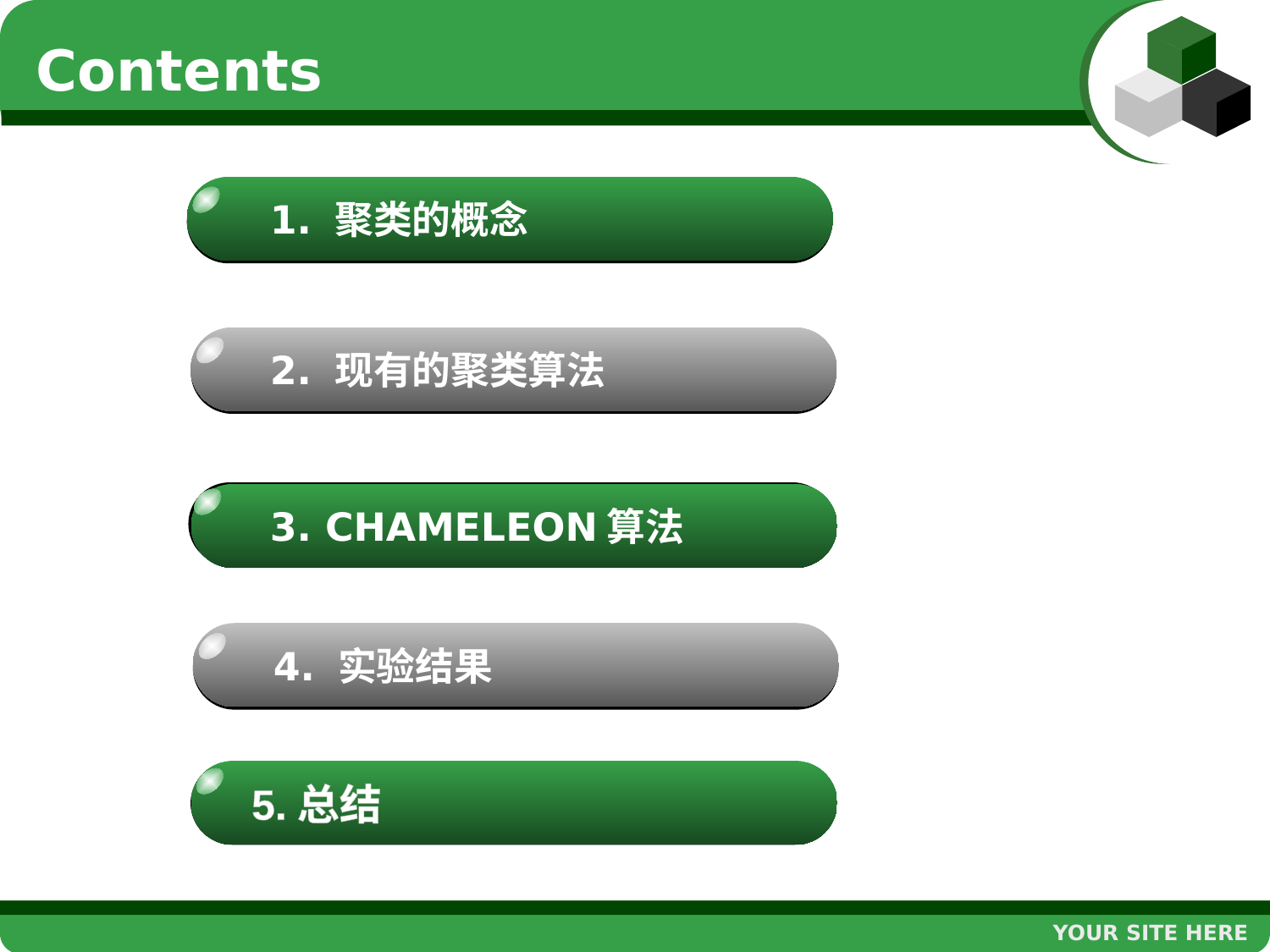

Contents

1. 聚类的概念

2. 现有的聚类算法

3. CHAMELEON算法

4. 实验结果
   5.总结

YOUR SITE HERE